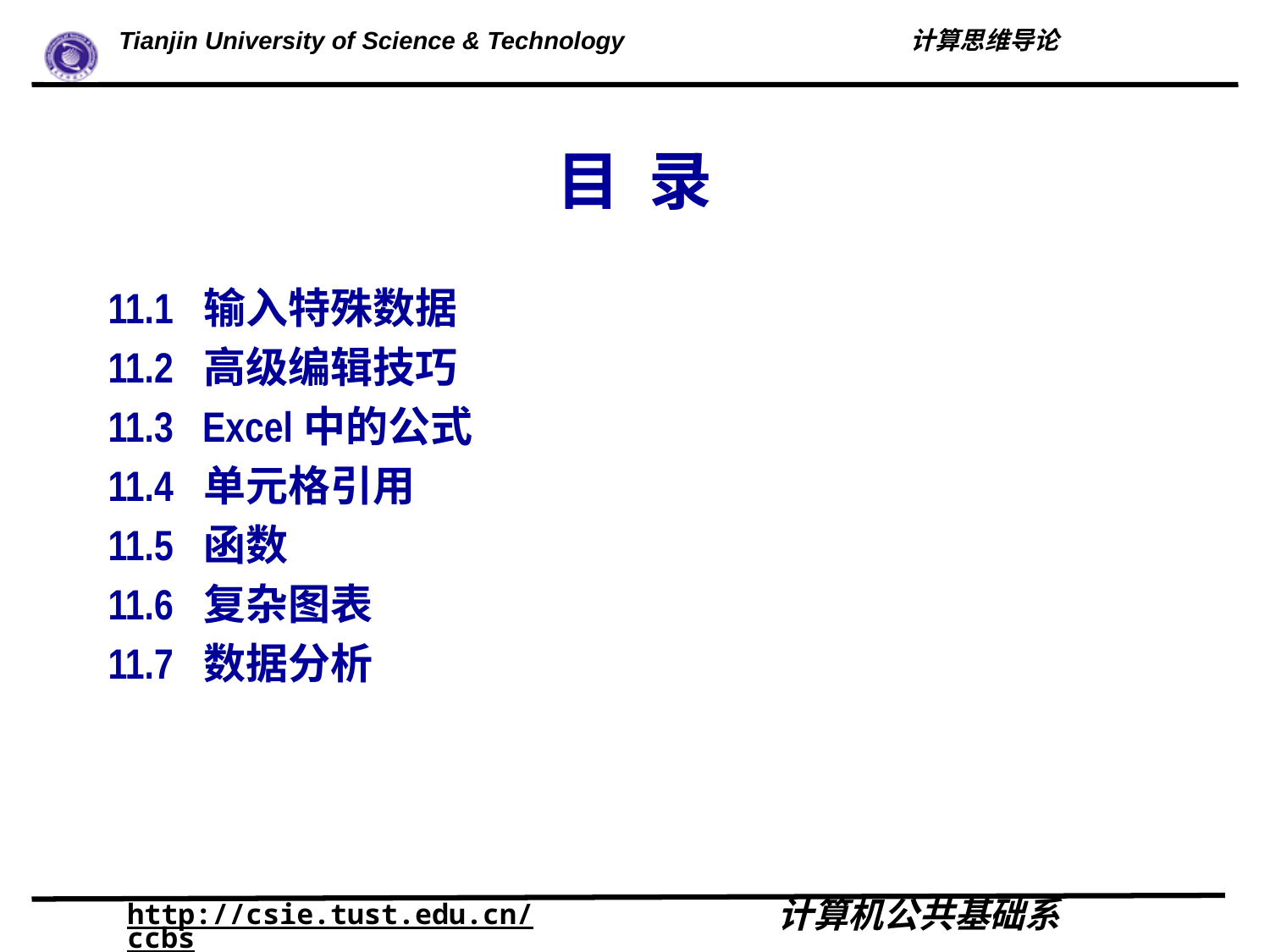

# 目  录
11.1  输入特殊数据
11.2  高级编辑技巧
11.3   Excel中的公式
11.4  单元格引用
11.5  函数
11.6  复杂图表
11.7  数据分析